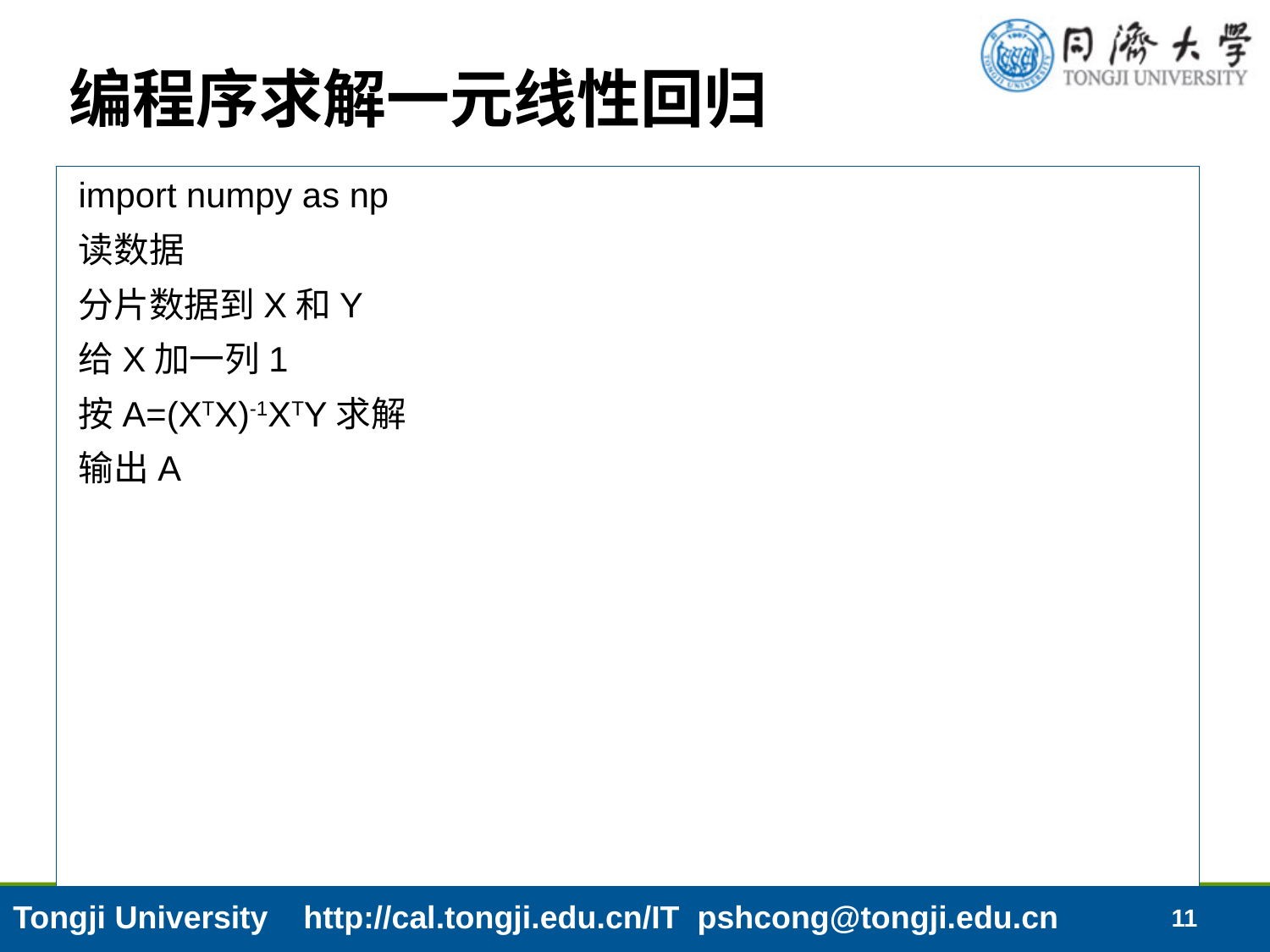

# 编程序求解一元线性回归
import numpy as np
读数据
分片数据到X和Y
给X加一列1
按A=(XTX)-1XTY求解
输出A